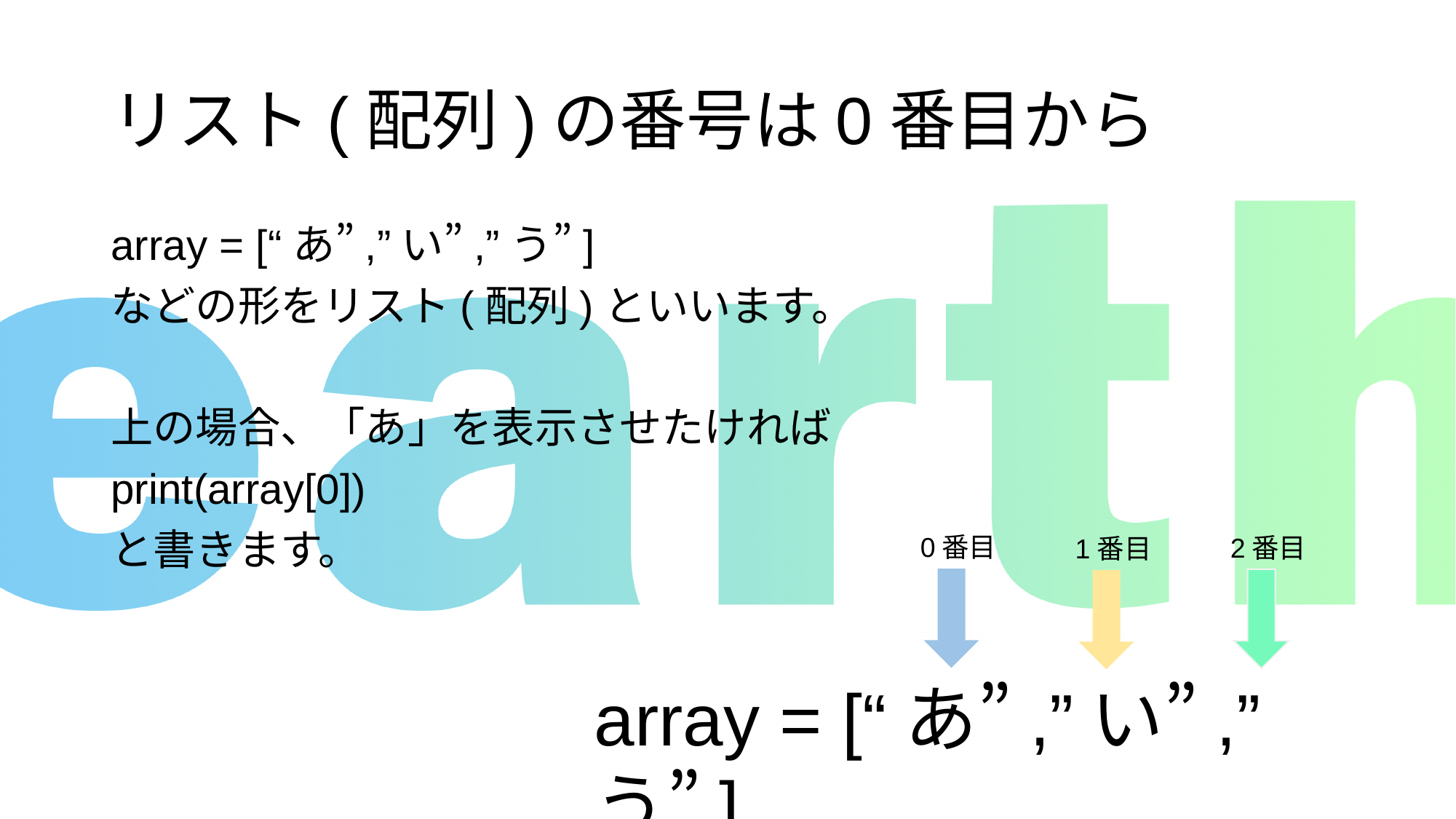

# リスト(配列)の番号は0番目から
array = [“あ”,”い”,”う”]
などの形をリスト(配列)といいます。

上の場合、「あ」を表示させたければ
print(array[0])
と書きます。
0番目
2番目
1番目

array = [“あ”,”い”,”う”]